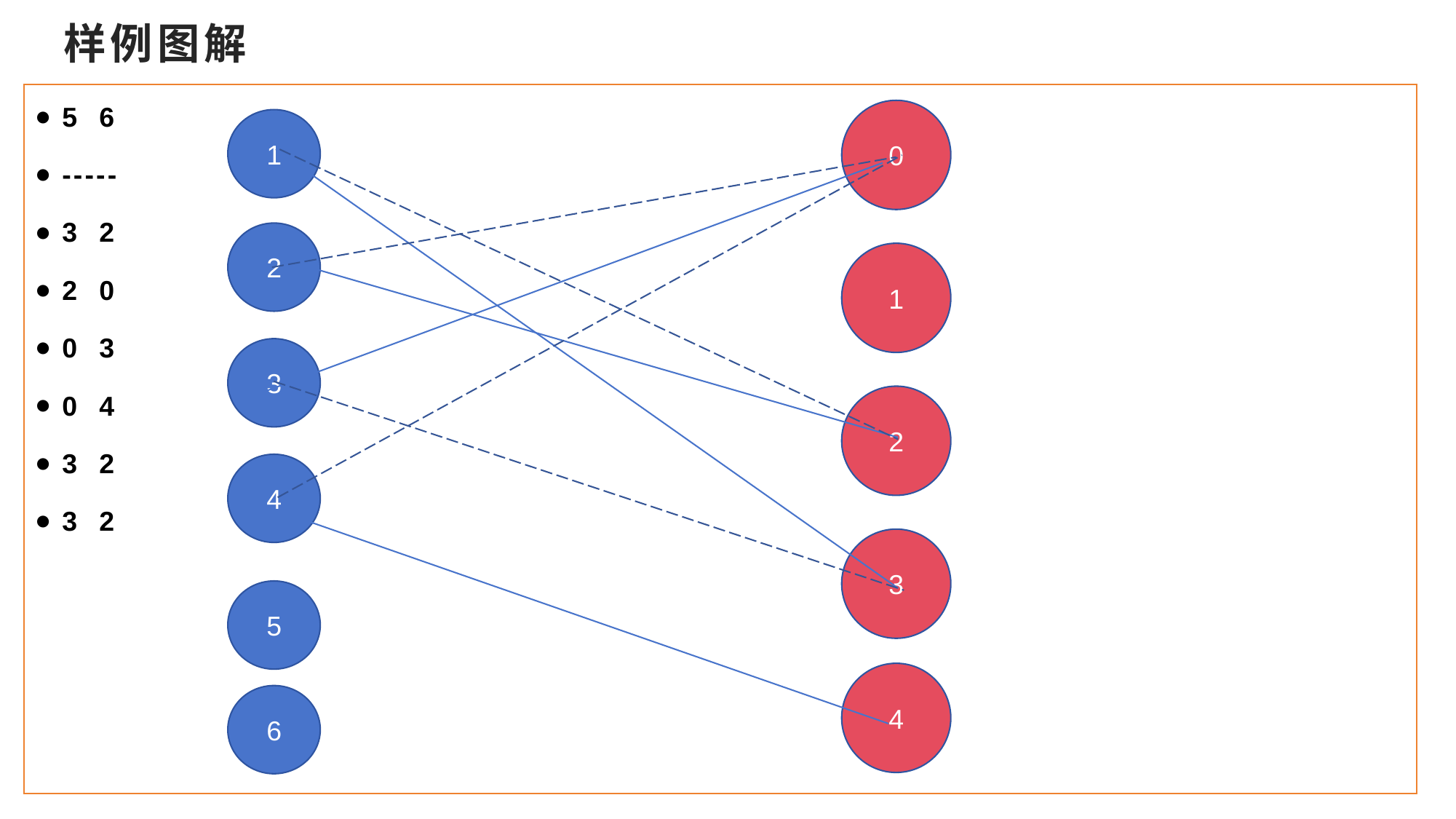

# 样例图解
5  6
-----
3  2
2  0
0  3
0  4
3  2
3  2

0
1
2
1
3
2
4
3
5
4
6